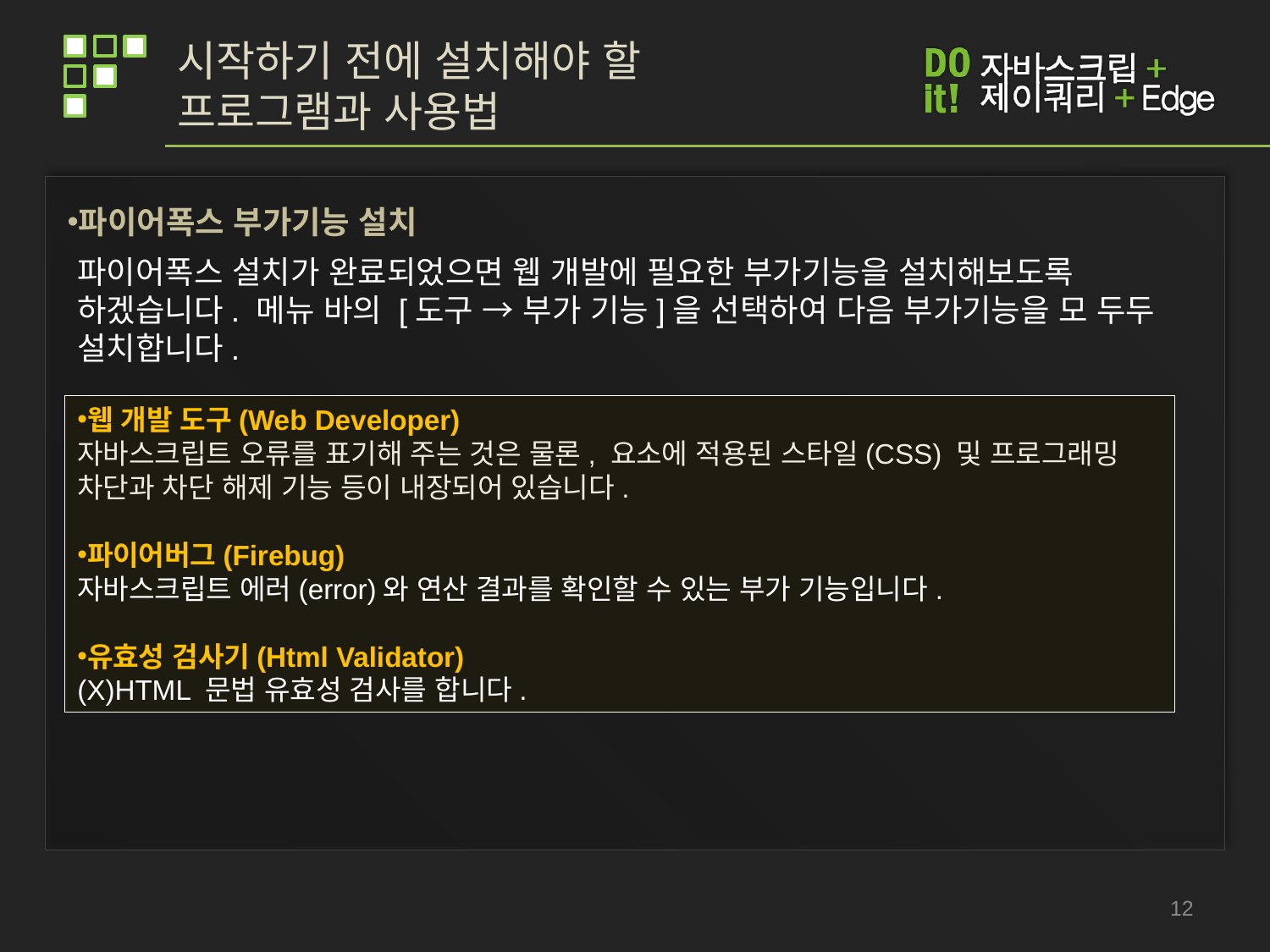

# 시작하기 전에 설치해야 할 프로그램과 사용법

파이어폭스 부가기능 설치
파이어폭스 설치가 완료되었으면 웹 개발에 필요한 부가기능을 설치해보도록 하겠습니다. 메뉴 바의 [도구 → 부가 기능]을 선택하여 다음 부가기능을 모 두두 설치합니다.
웹 개발 도구(Web Developer)
자바스크립트 오류를 표기해 주는 것은 물론, 요소에 적용된 스타일(CSS) 및 프로그래밍 차단과 차단 해제 기능 등이 내장되어 있습니다.

파이어버그(Firebug)
자바스크립트 에러(error)와 연산 결과를 확인할 수 있는 부가 기능입니다.

유효성 검사기(Html Validator)
(X)HTML 문법 유효성 검사를 합니다.
12